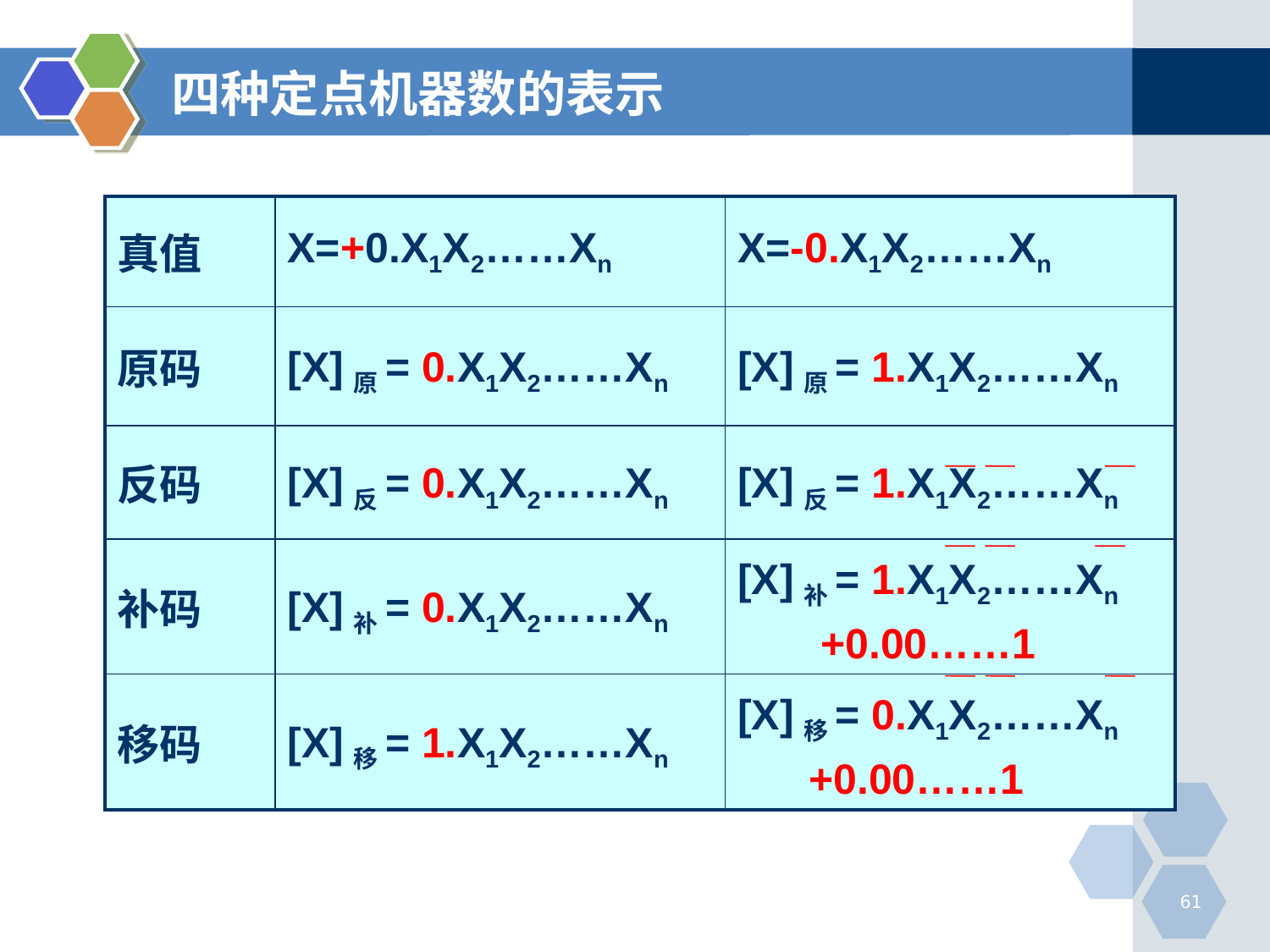

# 四种定点机器数的表示
| 真值 | X=+0.X1X2……Xn | X=-0.X1X2……Xn |
| --- | --- | --- |
| 原码 | [X]原= 0.X1X2……Xn | [X]原= 1.X1X2……Xn |
| 反码 | [X]反= 0.X1X2……Xn | [X]反= 1.X1X2……Xn |
| 补码 | [X]补= 0.X1X2……Xn | [X]补= 1.X1X2……Xn +0.00……1 |
| 移码 | [X]移= 1.X1X2……Xn | [X]移= 0.X1X2……Xn +0.00……1 |

61